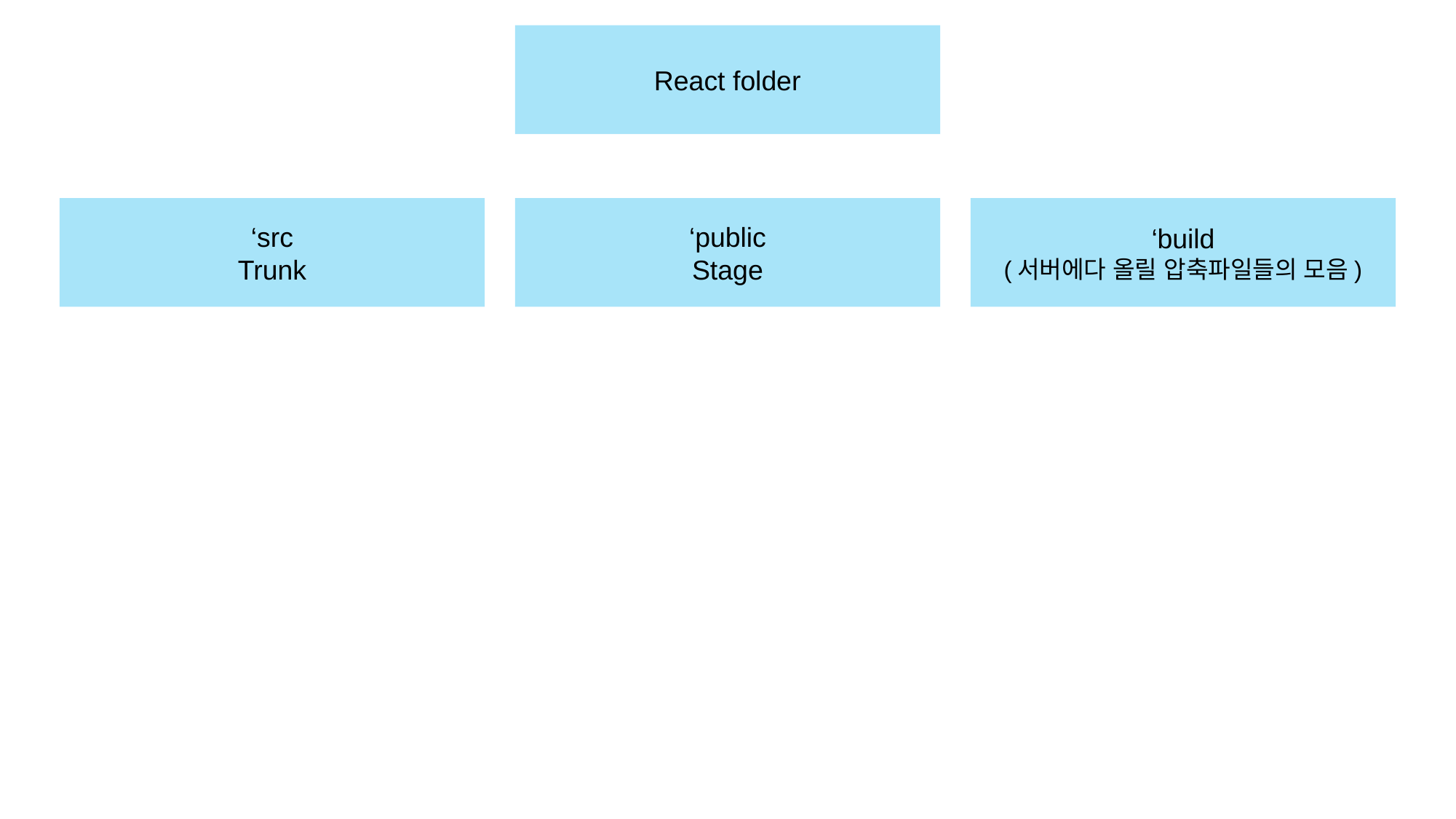

React folder
‘src
Trunk
‘public
Stage
‘build
(서버에다 올릴 압축파일들의 모음)